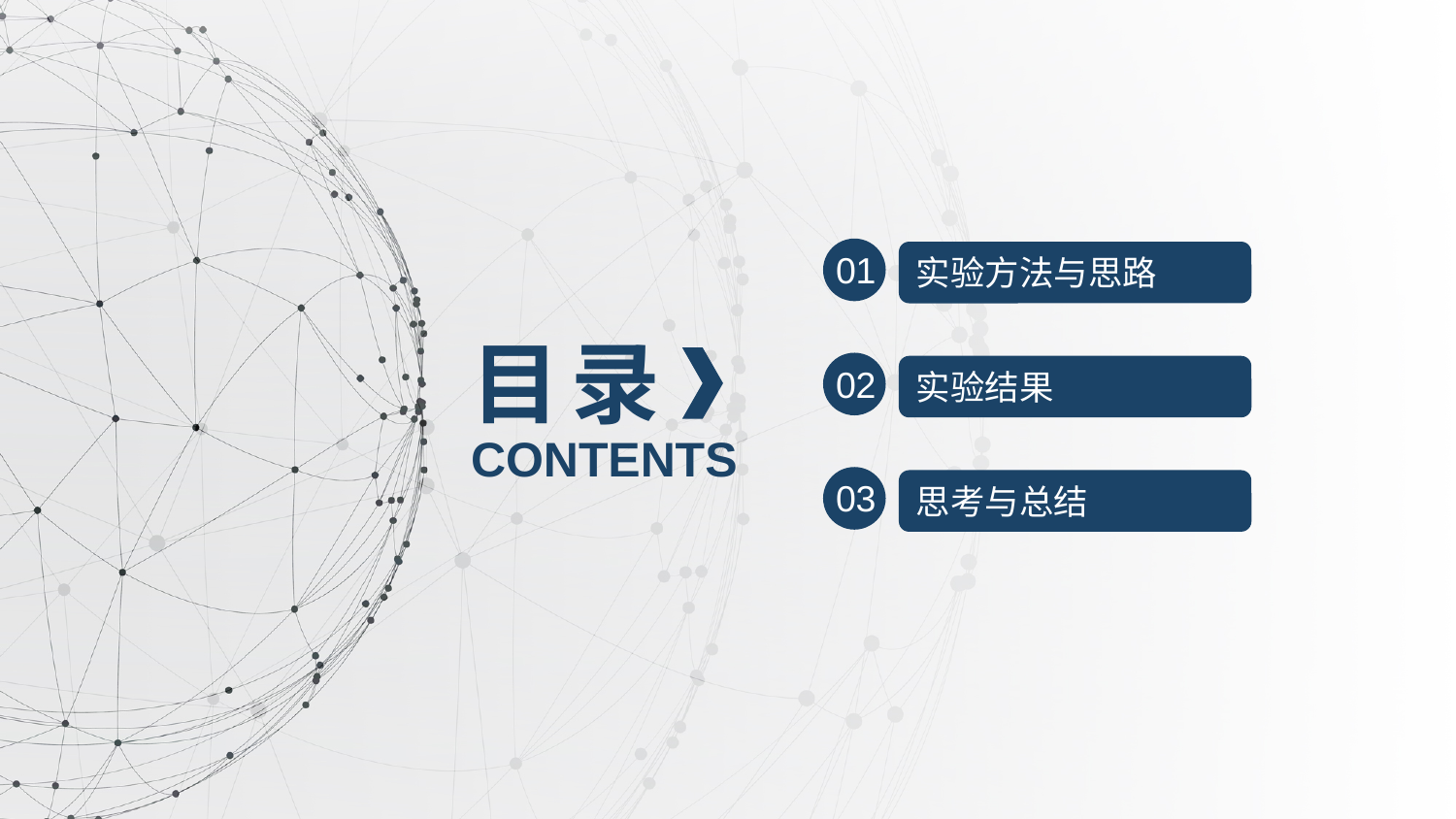

01
实验方法与思路
目 录

02
实验结果
CONTENTS

03
思考与总结